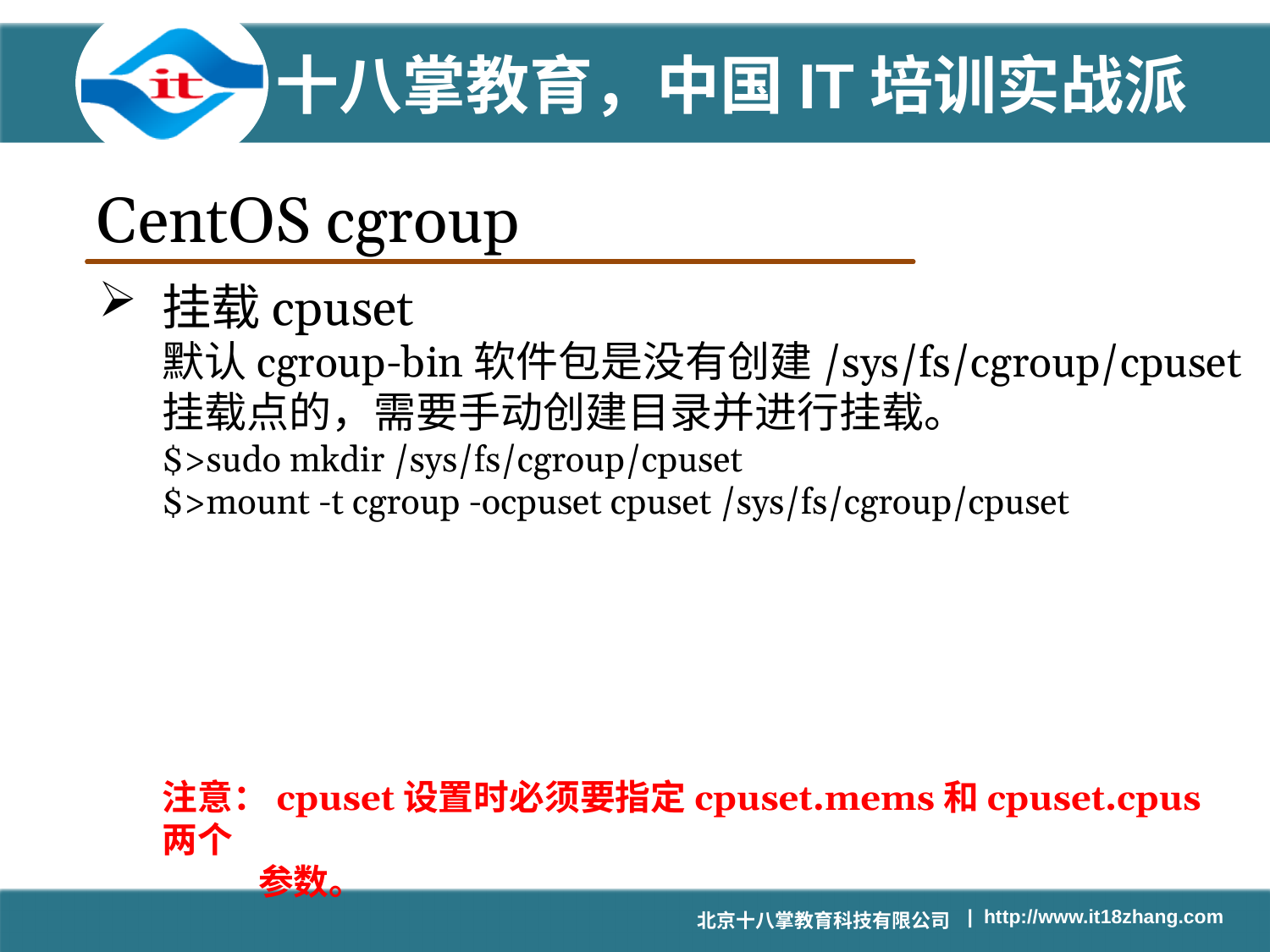

# CentOS cgroup
挂载cpuset
默认cgroup-bin软件包是没有创建/sys/fs/cgroup/cpuset挂载点的，需要手动创建目录并进行挂载。
$>sudo mkdir /sys/fs/cgroup/cpuset
$>mount -t cgroup -ocpuset cpuset /sys/fs/cgroup/cpuset
注意：cpuset设置时必须要指定cpuset.mems和cpuset.cpus两个
            参数。